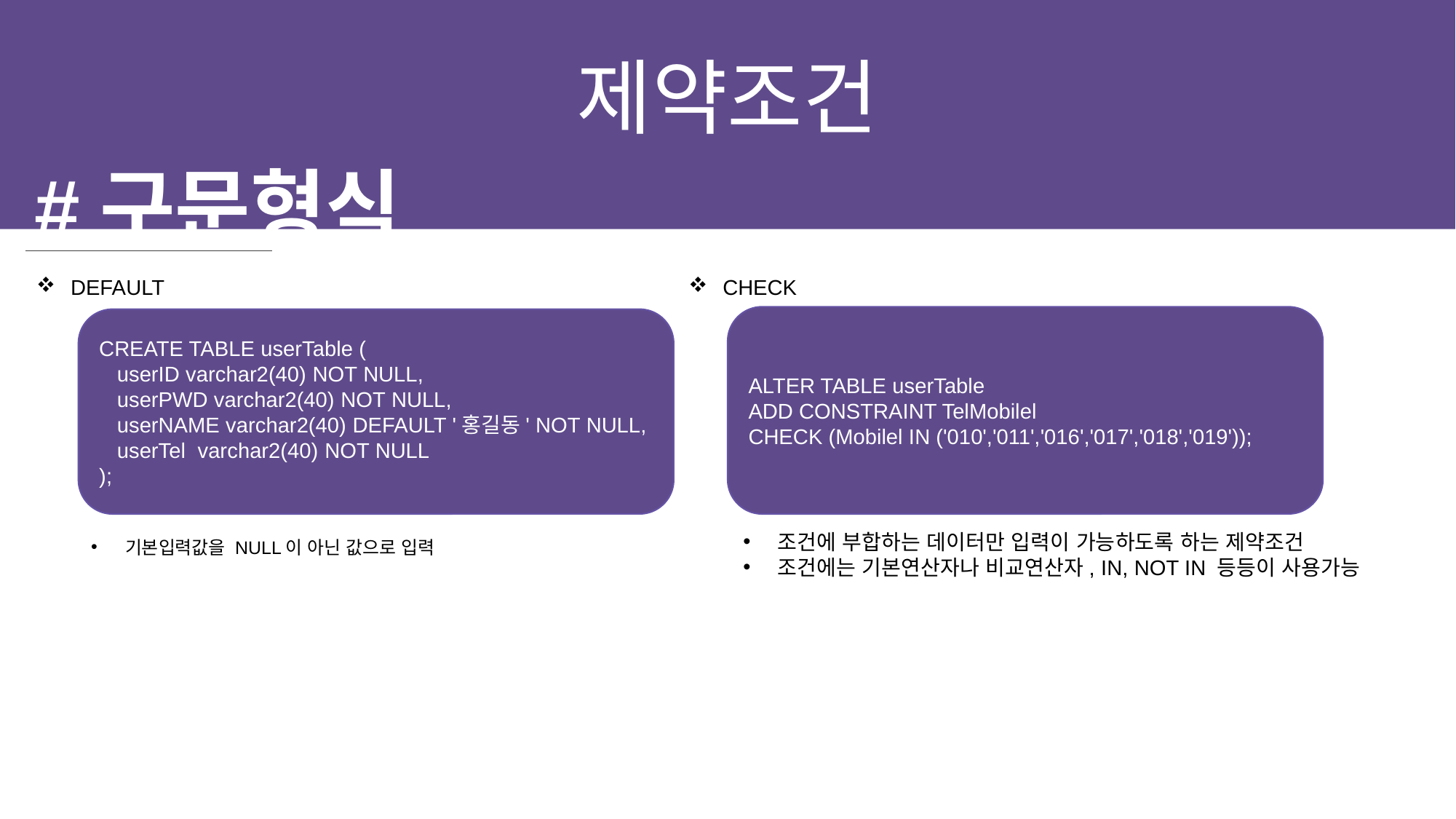

제약조건
#구문형식
DEFAULT

기본입력값을 NULL이 아닌 값으로 입력
CHECK

조건에 부합하는 데이터만 입력이 가능하도록 하는 제약조건
조건에는 기본연산자나 비교연산자, IN, NOT IN 등등이 사용가능
ALTER TABLE userTable
ADD CONSTRAINT TelMobilel
CHECK (Mobilel IN ('010','011','016','017','018','019'));
CREATE TABLE userTable (
   userID varchar2(40) NOT NULL,
   userPWD varchar2(40) NOT NULL,
   userNAME varchar2(40) DEFAULT '홍길동' NOT NULL,
   userTel  varchar2(40) NOT NULL
);